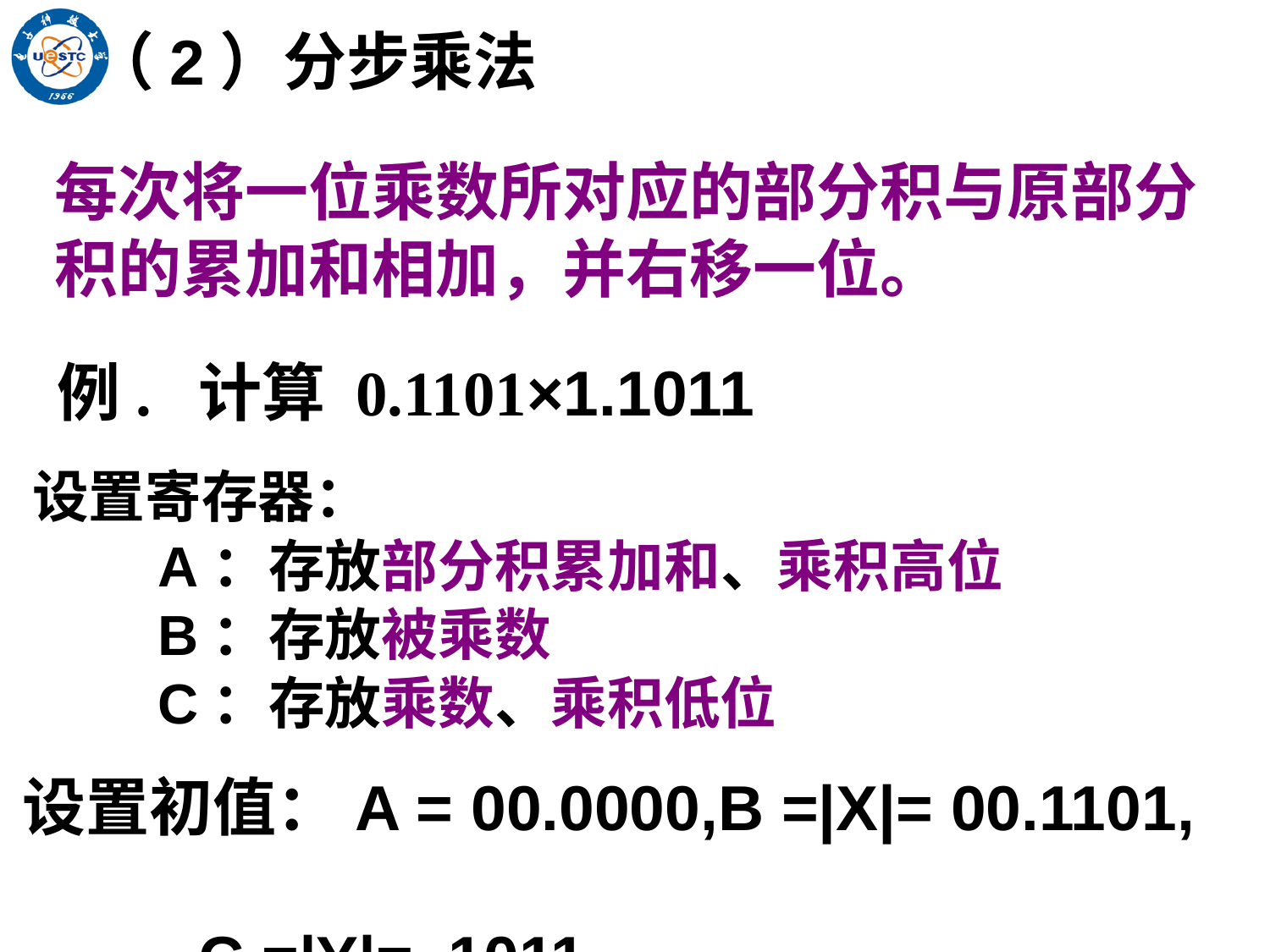

（2）分步乘法
每次将一位乘数所对应的部分积与原部分积的累加和相加，并右移一位。
例.  计算 0.1101×1.1011
设置寄存器：
        A：存放部分积累加和、乘积高位
        B：存放被乘数
        C：存放乘数、乘积低位
设置初值：A = 00.0000,B =|X|= 00.1101,
          C =|Y|= .1011